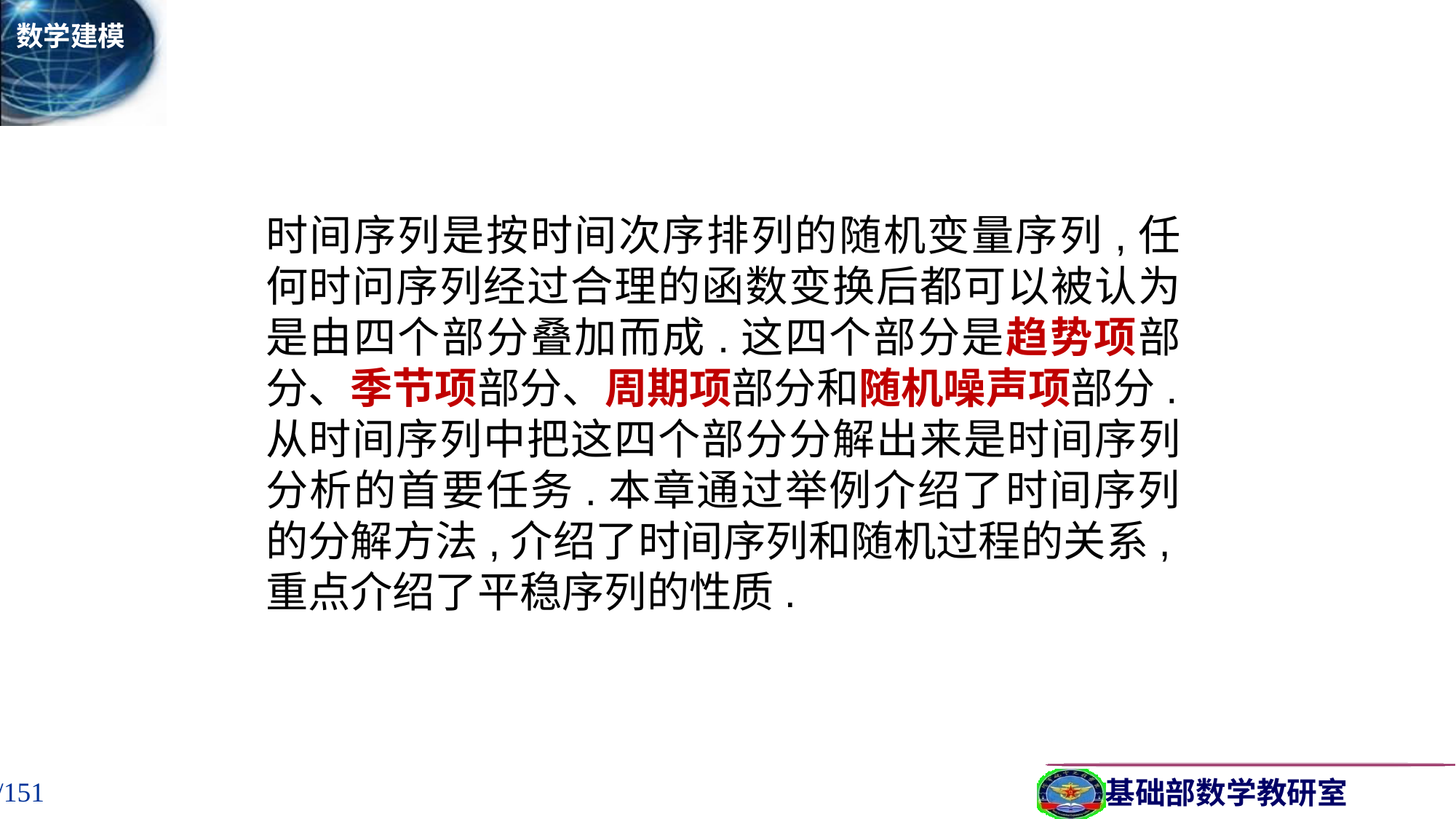

时间序列是按时间次序排列的随机变量序列,任何时问序列经过合理的函数变换后都可以被认为是由四个部分叠加而成.这四个部分是趋势项部分、季节项部分、周期项部分和随机噪声项部分.从时间序列中把这四个部分分解出来是时间序列分析的首要任务.本章通过举例介绍了时间序列的分解方法,介绍了时间序列和随机过程的关系,重点介绍了平稳序列的性质.